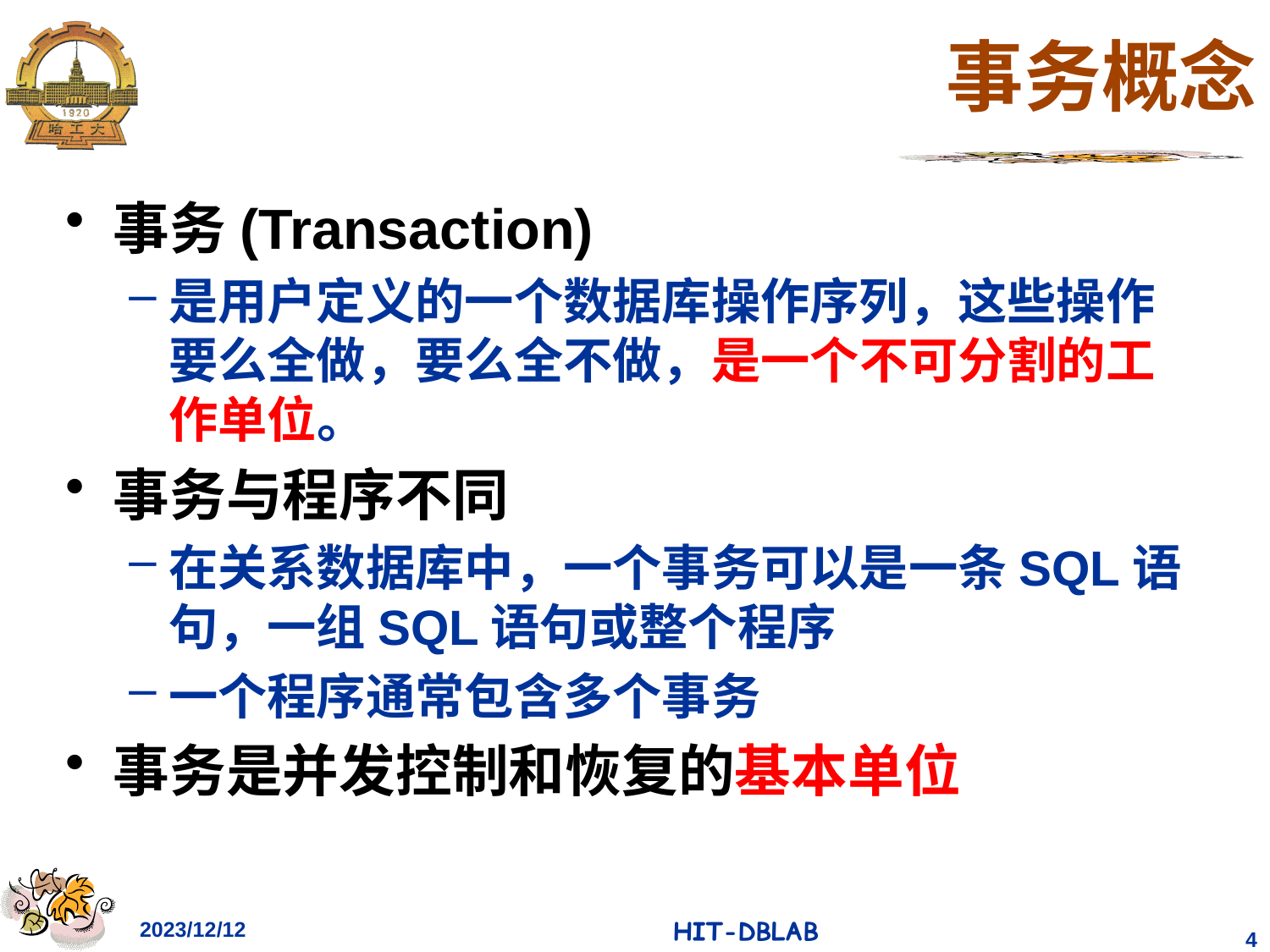

# 事务概念
事务(Transaction)
是用户定义的一个数据库操作序列，这些操作要么全做，要么全不做，是一个不可分割的工作单位。
事务与程序不同
在关系数据库中，一个事务可以是一条SQL语句，一组SQL语句或整个程序
一个程序通常包含多个事务
事务是并发控制和恢复的基本单位

2023/12/12
HIT-DBLAB
4